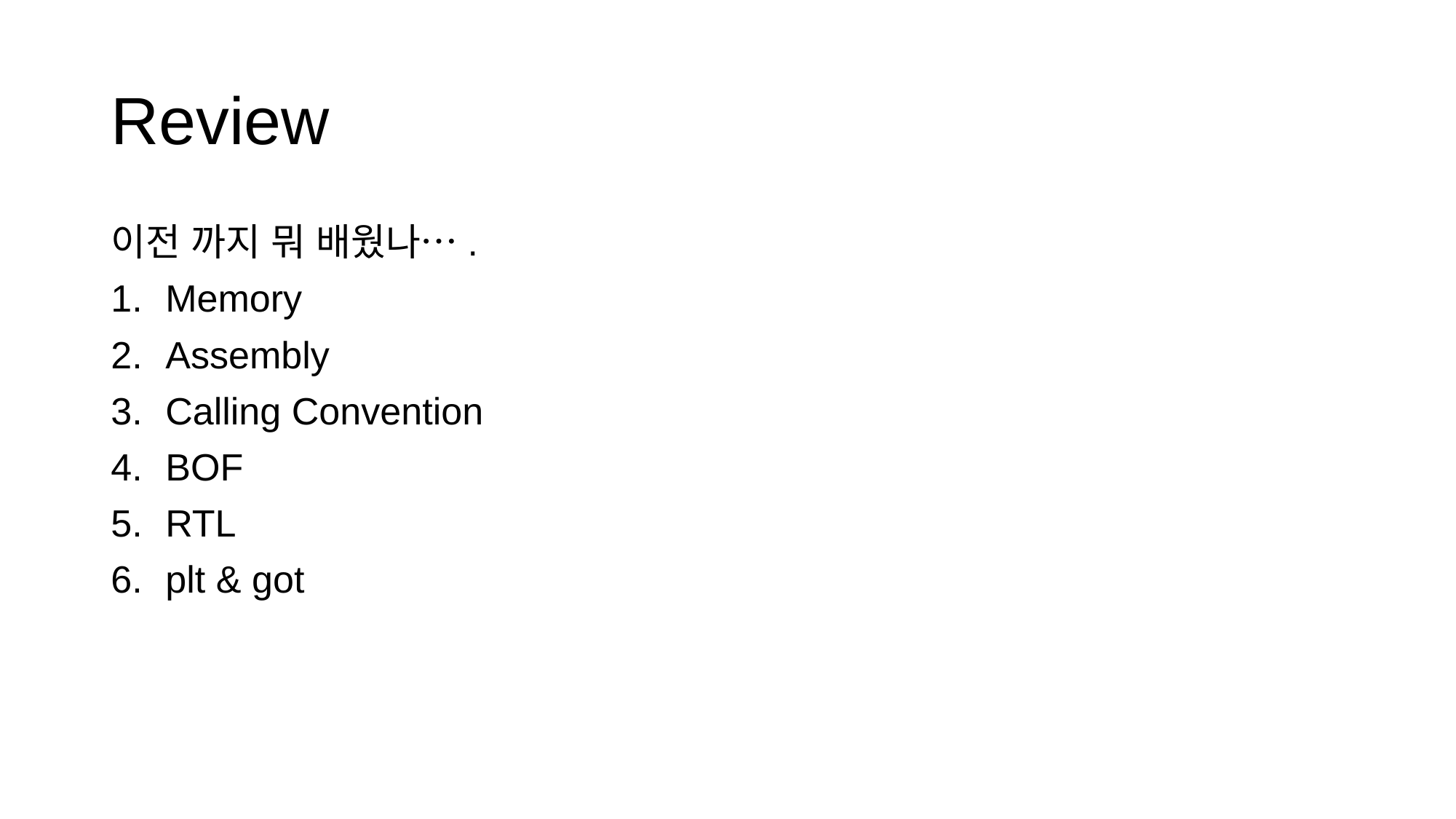

# Review
이전 까지 뭐 배웠나….
Memory
Assembly
Calling Convention
BOF
RTL
plt & got